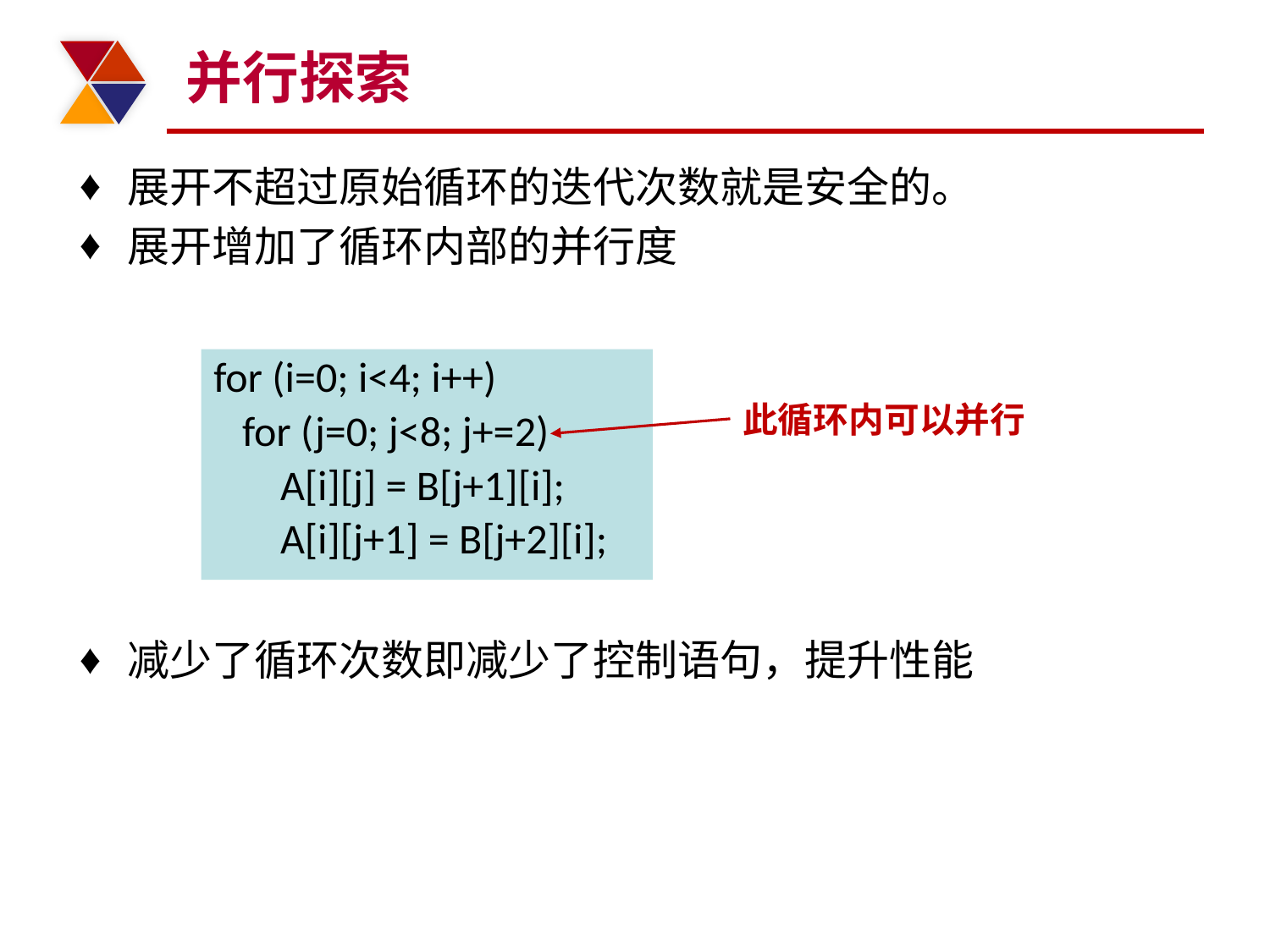

# 并行探索
展开不超过原始循环的迭代次数就是安全的。
展开增加了循环内部的并行度

减少了循环次数即减少了控制语句，提升性能

for (i=0; i<4; i++)
   for (j=0; j<8; j+=2)
       A[i][j] = B[j+1][i];
       A[i][j+1] = B[j+2][i];

此循环内可以并行